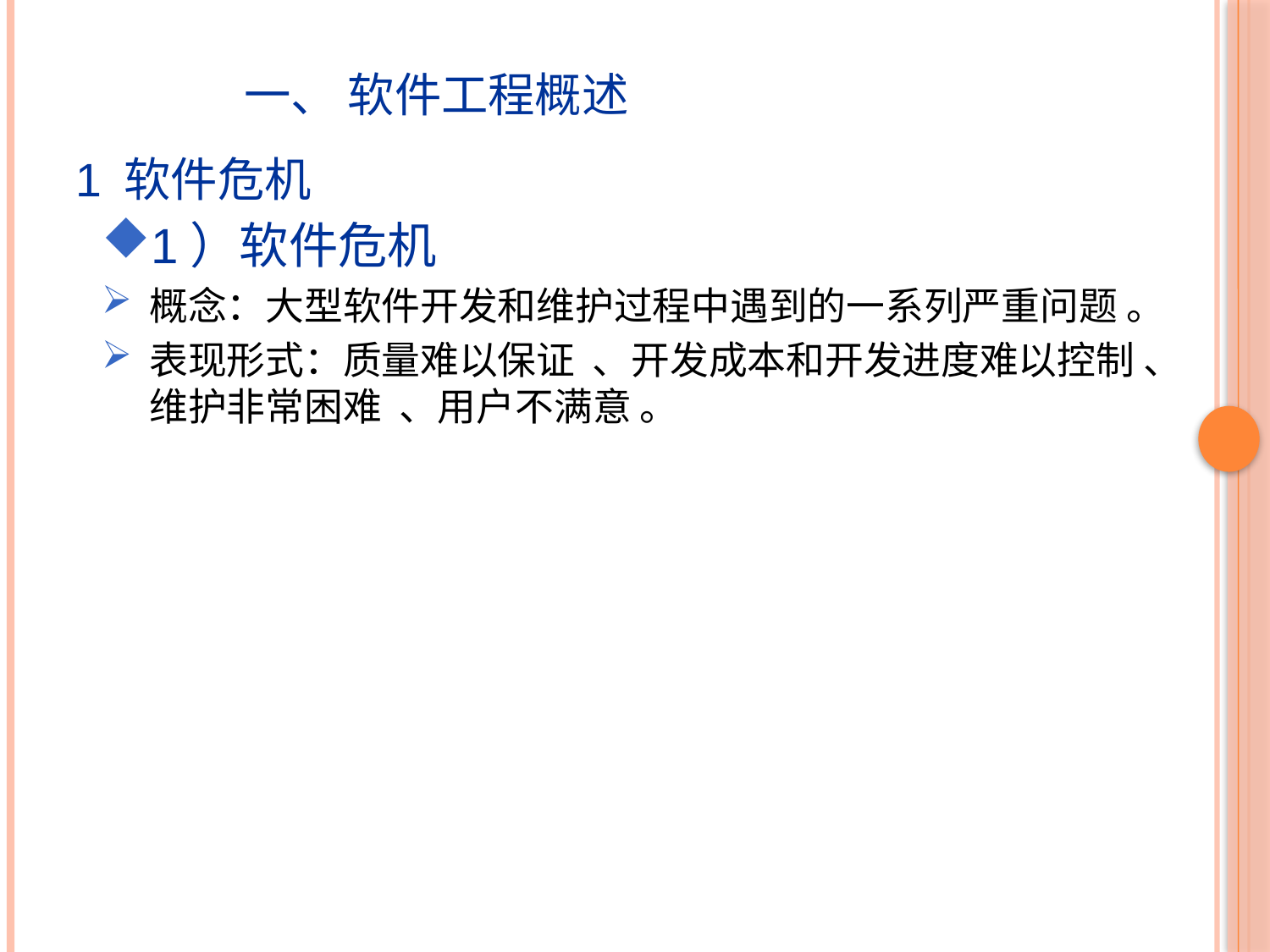

一、 软件工程概述
1 软件危机
1）软件危机
概念：大型软件开发和维护过程中遇到的一系列严重问题 。
表现形式：质量难以保证  、开发成本和开发进度难以控制 、维护非常困难  、用户不满意 。